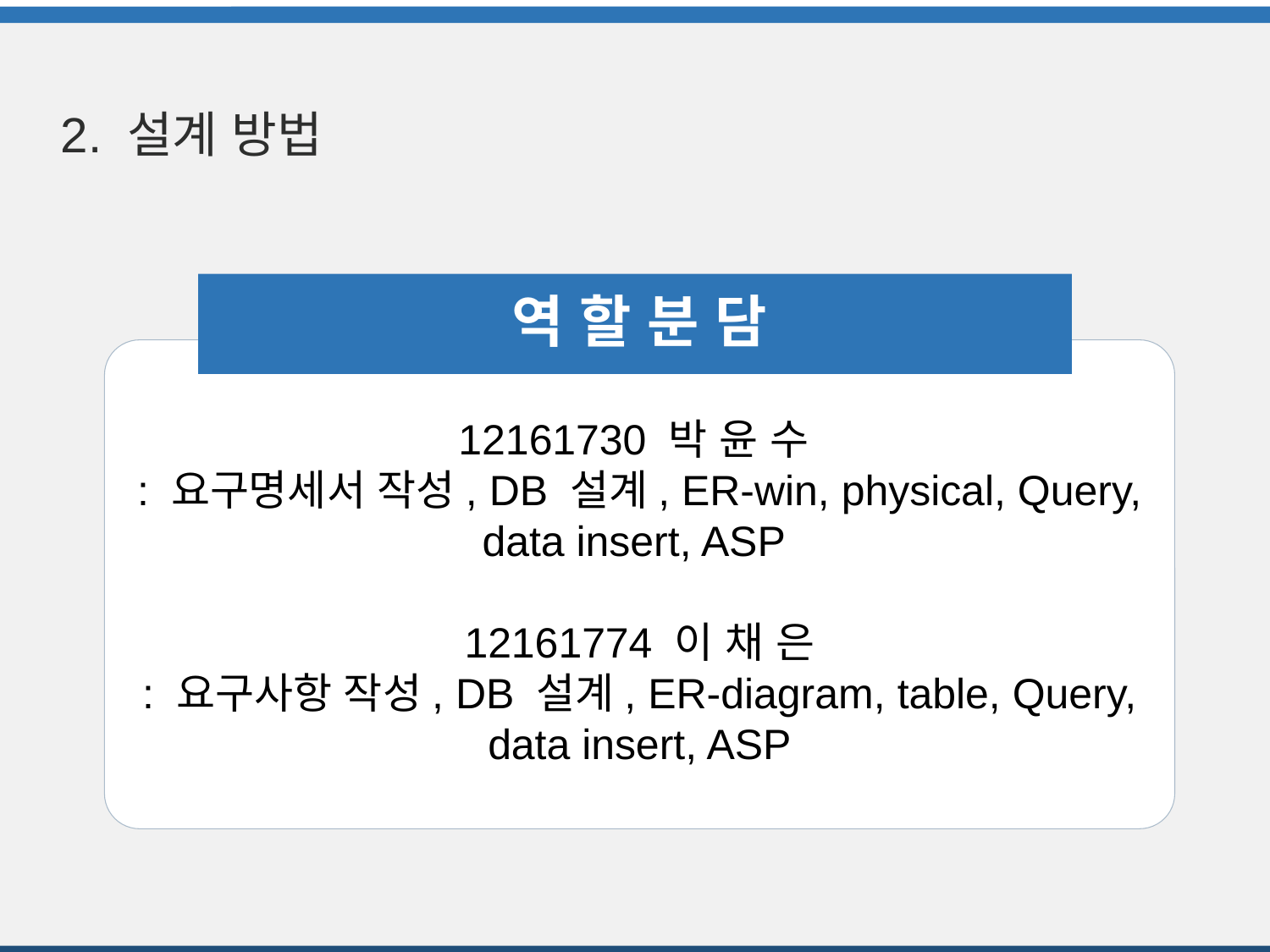

2. 설계 방법

12161730 박 윤 수
: 요구명세서 작성, DB 설계, ER-win, physical, Query, data insert, ASP

12161774 이 채 은
: 요구사항 작성, DB 설계, ER-diagram, table, Query, data insert, ASP

역 할 분 담